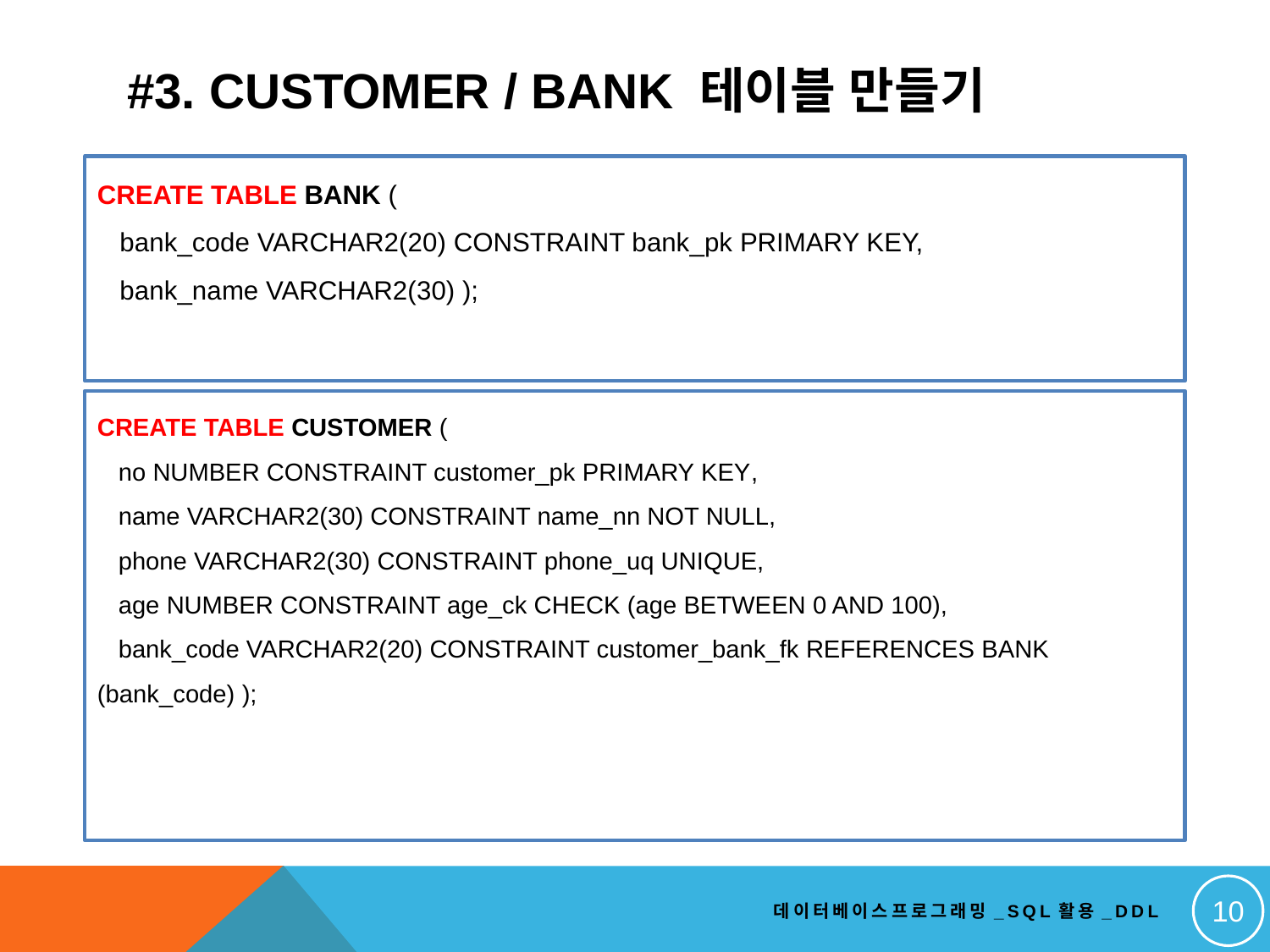

# #3. customer / bank 테이블 만들기
CREATE TABLE BANK (
   bank_code VARCHAR2(20) CONSTRAINT bank_pk PRIMARY KEY,
   bank_name VARCHAR2(30) );
CREATE TABLE CUSTOMER (
   no NUMBER CONSTRAINT customer_pk PRIMARY KEY,
   name VARCHAR2(30) CONSTRAINT name_nn NOT NULL,
   phone VARCHAR2(30) CONSTRAINT phone_uq UNIQUE,
   age NUMBER CONSTRAINT age_ck CHECK (age BETWEEN 0 AND 100),
   bank_code VARCHAR2(20) CONSTRAINT customer_bank_fk REFERENCES BANK (bank_code) );
10
데이터베이스프로그래밍_SQL활용_DDL